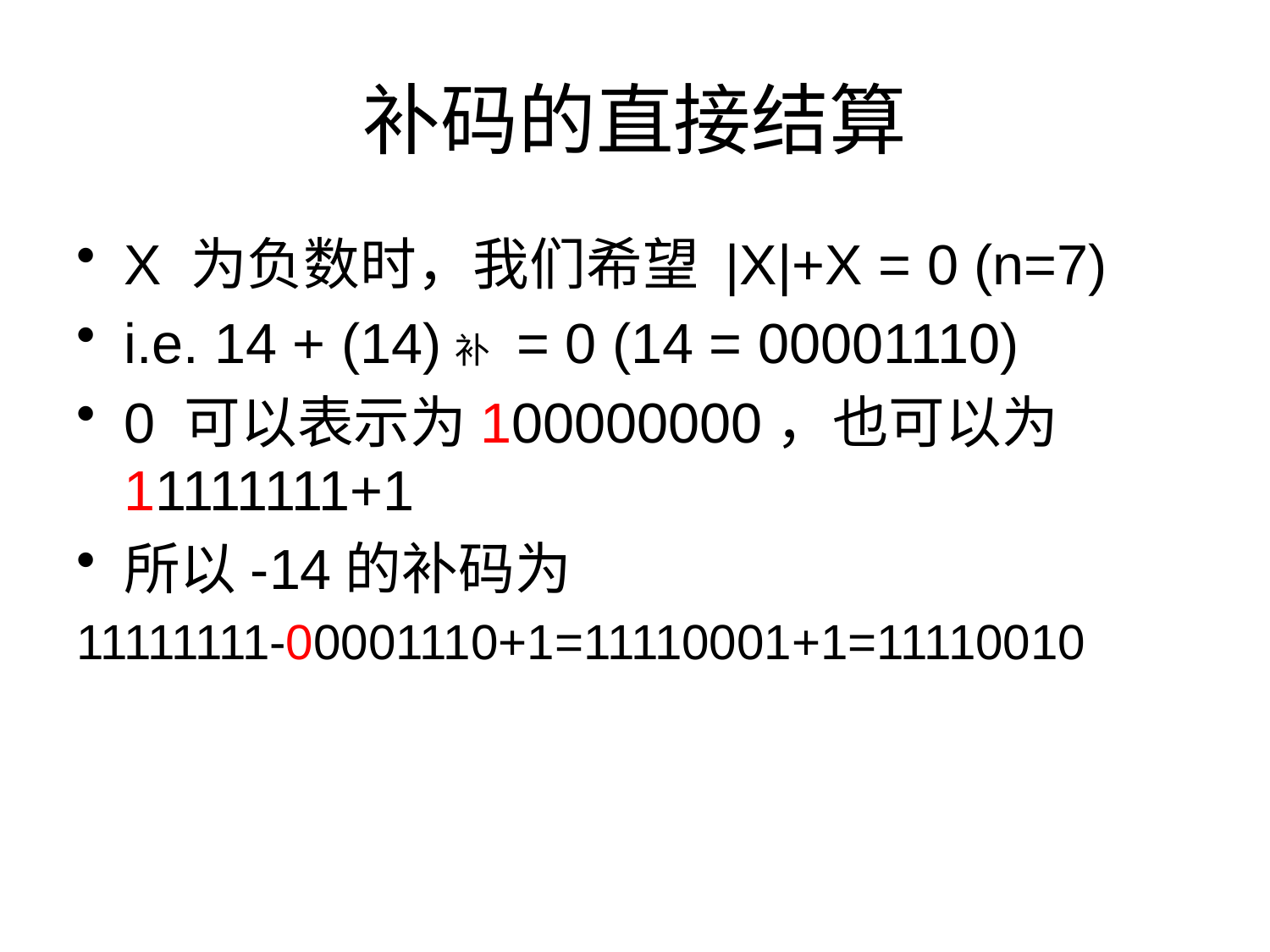

# 补码的直接结算
X 为负数时，我们希望 |X|+X = 0 (n=7)
i.e. 14 + (14)补 = 0 (14 = 00001110)
0 可以表示为100000000，也可以为11111111+1
所以-14的补码为
11111111-00001110+1=11110001+1=11110010